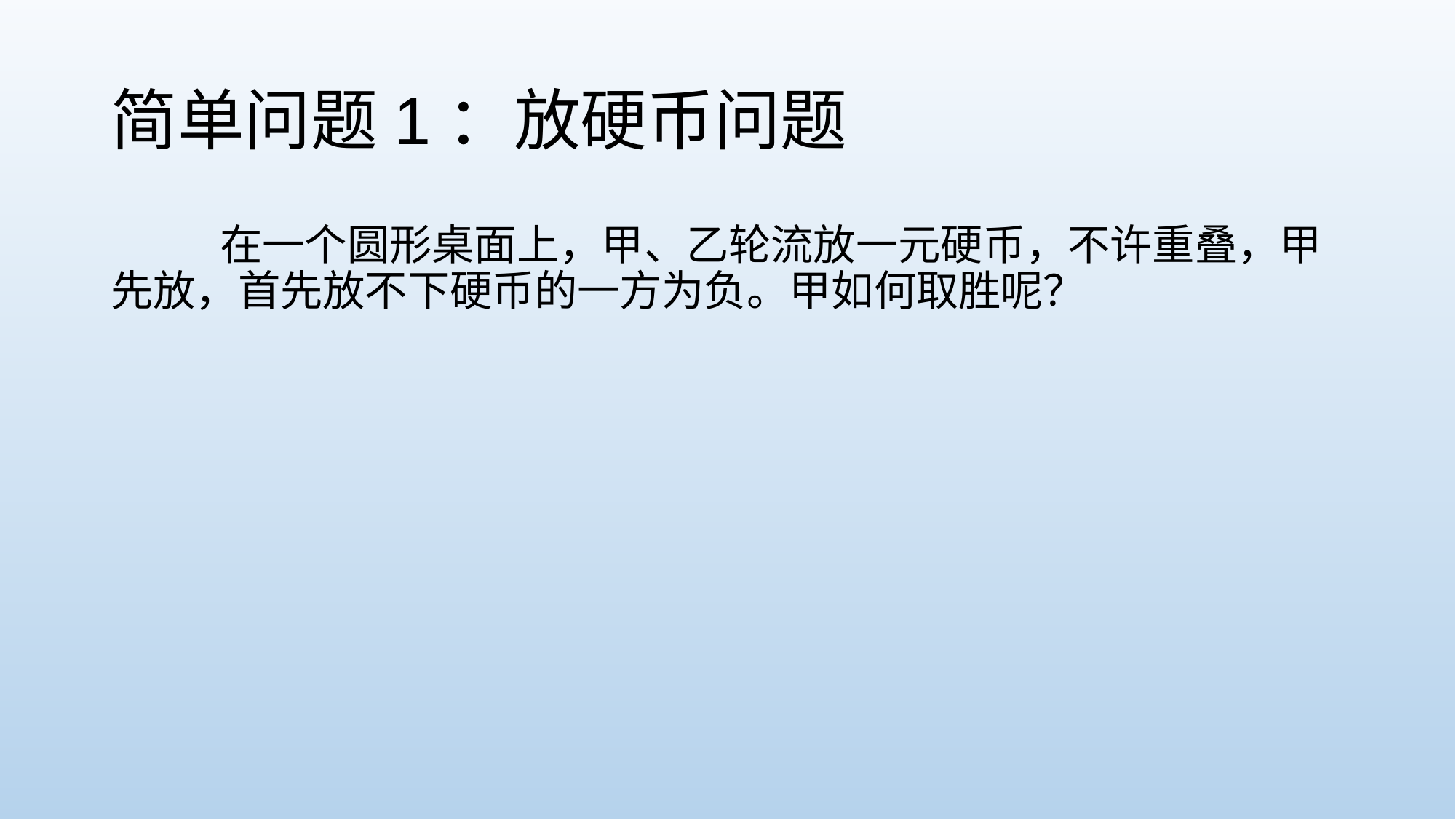

# 简单问题1：放硬币问题
	在一个圆形桌面上，甲、乙轮流放一元硬币，不许重叠，甲先放，首先放不下硬币的一方为负。甲如何取胜呢？